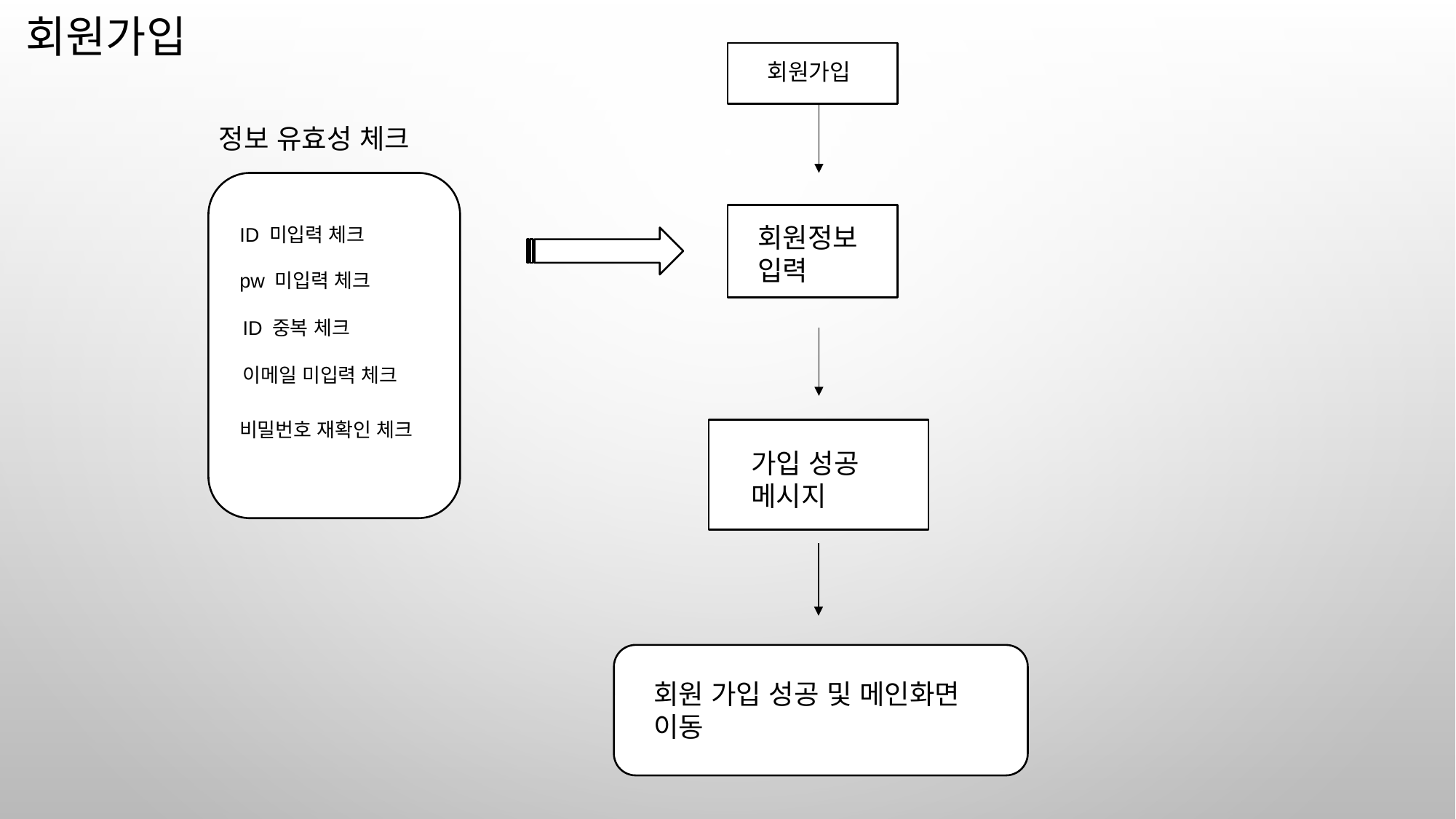

# 회원가입

회원가입
정보 유효성 체크

회원정보 입력
ID 미입력 체크

pw 미입력 체크
ID 중복 체크
이메일 미입력 체크
비밀번호 재확인 체크

가입 성공 메시지

회원 가입 성공 및 메인화면 이동